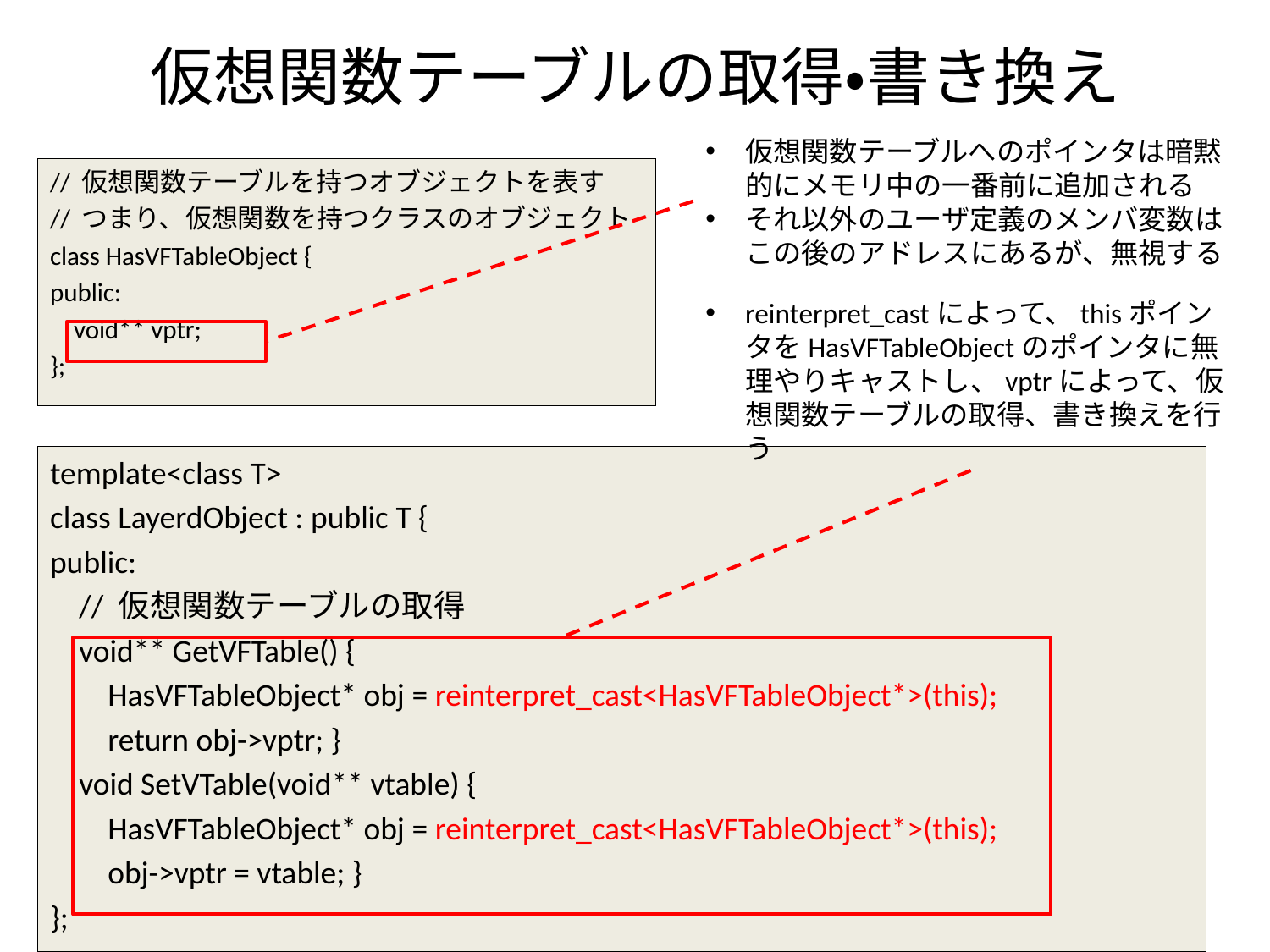

# 仮想関数テーブルの取得・書き換え
仮想関数テーブルへのポインタは暗黙的にメモリ中の一番前に追加される
それ以外のユーザ定義のメンバ変数は
この後のアドレスにあるが、無視する
// 仮想関数テーブルを持つオブジェクトを表す
// つまり、仮想関数を持つクラスのオブジェクト
class HasVFTableObject {
public:
    void** vptr;
};
reinterpret_castによって、thisポインタをHasVFTableObjectのポインタに無理やりキャストし、vptrによって、仮想関数テーブルの取得、書き換えを行う

template<class T>
class LayerdObject : public T {
public:
    // 仮想関数テーブルの取得
    void** GetVFTable() {
        HasVFTableObject* obj = reinterpret_cast<HasVFTableObject*>(this);
        return obj->vptr; }
    void SetVTable(void** vtable) {
        HasVFTableObject* obj = reinterpret_cast<HasVFTableObject*>(this);
        obj->vptr = vtable; }
};